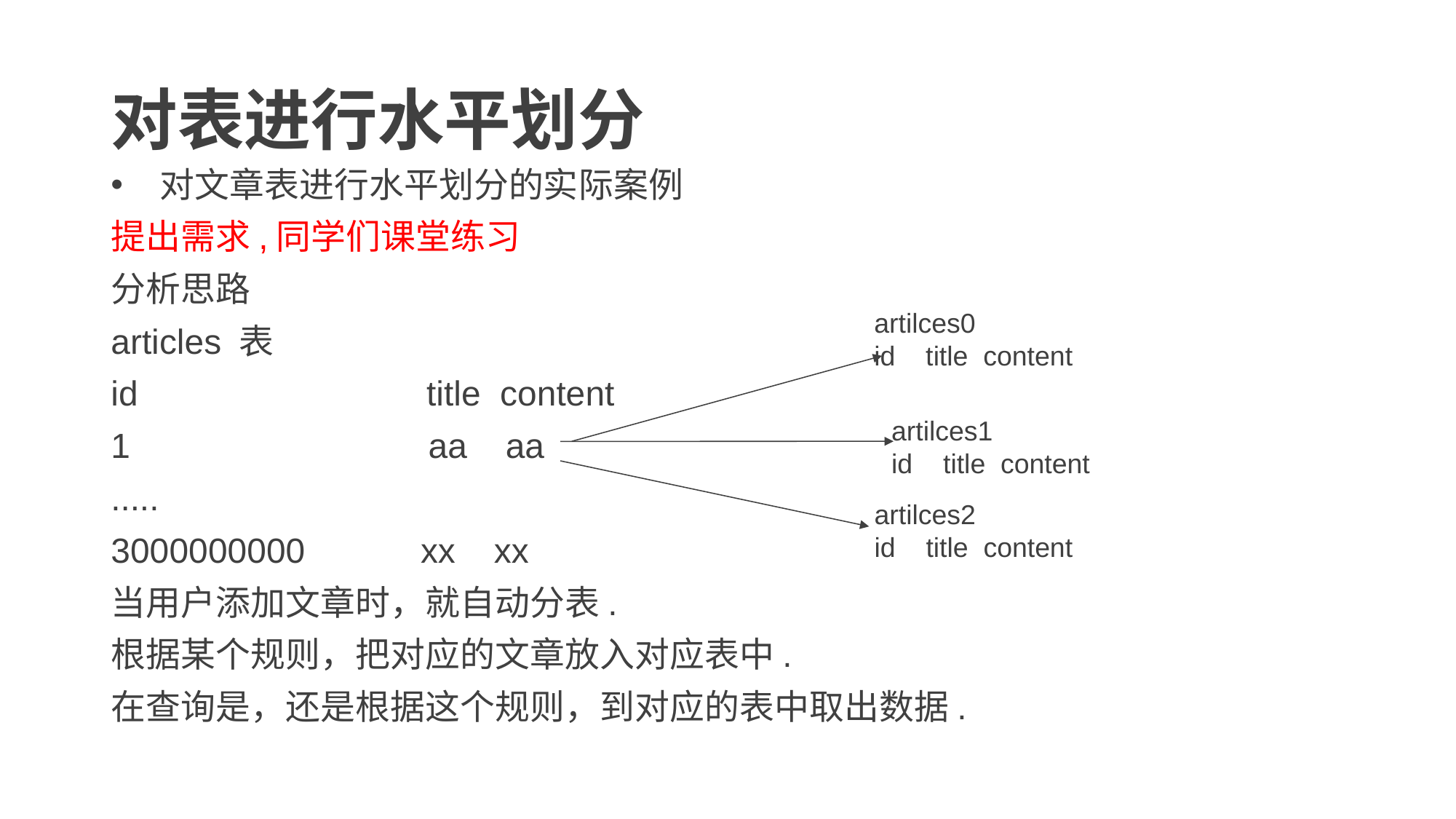

# 对表进行水平划分
对文章表进行水平划分的实际案例
提出需求,同学们课堂练习
分析思路
articles 表
id                              title  content
1                               aa    aa
.....
3000000000            xx    xx
当用户添加文章时，就自动分表.
根据某个规则，把对应的文章放入对应表中.
在查询是，还是根据这个规则，到对应的表中取出数据.

artilces0
id    title  content

artilces1
id    title  content

artilces2
id    title  content